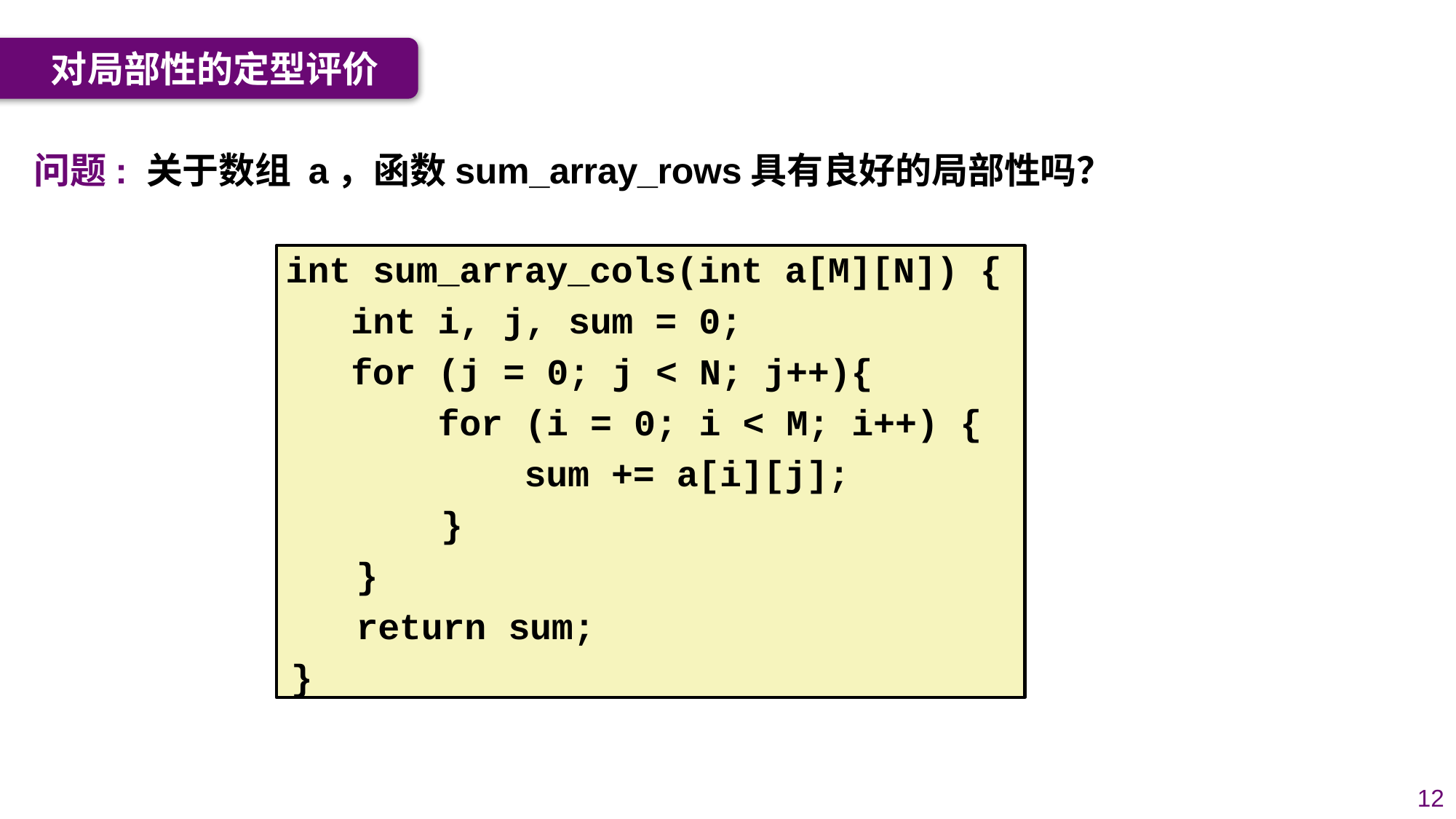

对局部性的定型评价
问题: 关于数组 a，函数sum_array_rows具有良好的局部性吗？
int sum_array_cols(int a[M][N]) {
int i, j, sum = 0;
for (j = 0; j < N; j++){
    for (i = 0; i < M; i++) {
        sum += a[i][j];
}
}
return sum;
}
12